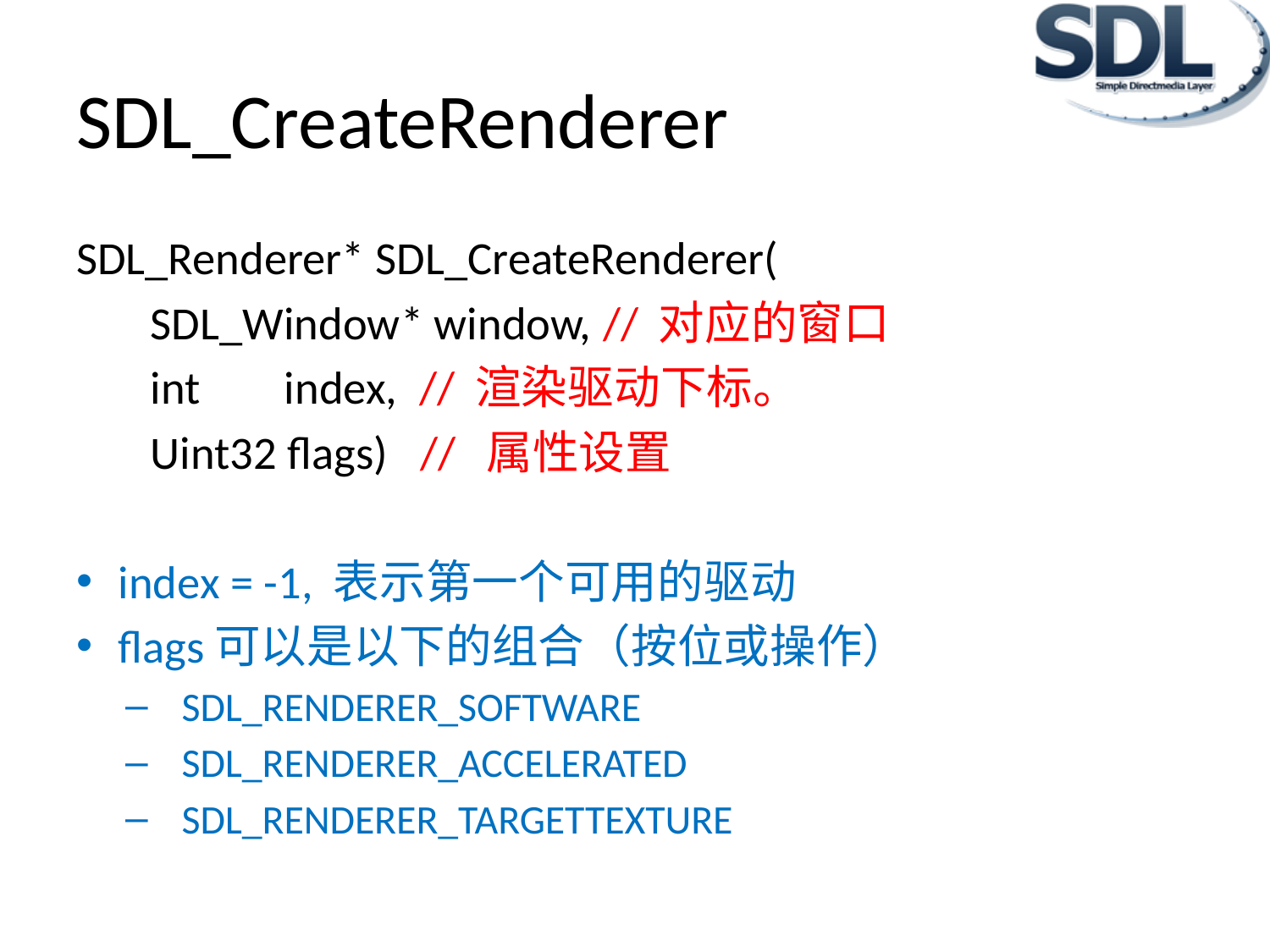

# SDL_CreateRenderer
SDL_Renderer* SDL_CreateRenderer(
       SDL_Window* window, // 对应的窗口
       int        index,  // 渲染驱动下标。
       Uint32 flags)   //  属性设置

index = -1, 表示第一个可用的驱动
flags可以是以下的组合（按位或操作）
SDL_RENDERER_SOFTWARE
SDL_RENDERER_ACCELERATED
SDL_RENDERER_TARGETTEXTURE